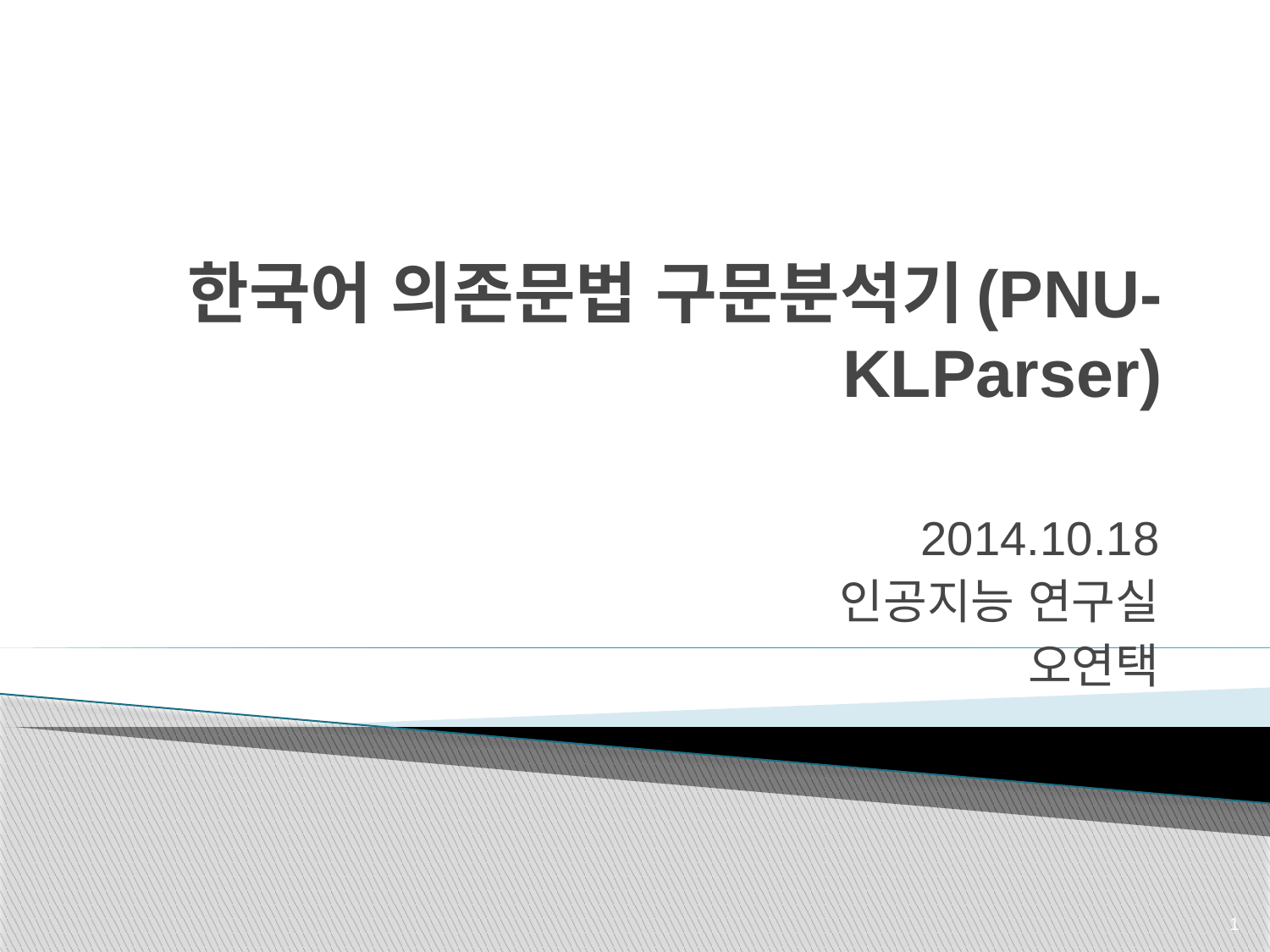

# 한국어 의존문법 구문분석기(PNU-KLParser)
2014.10.18
인공지능 연구실
오연택
1